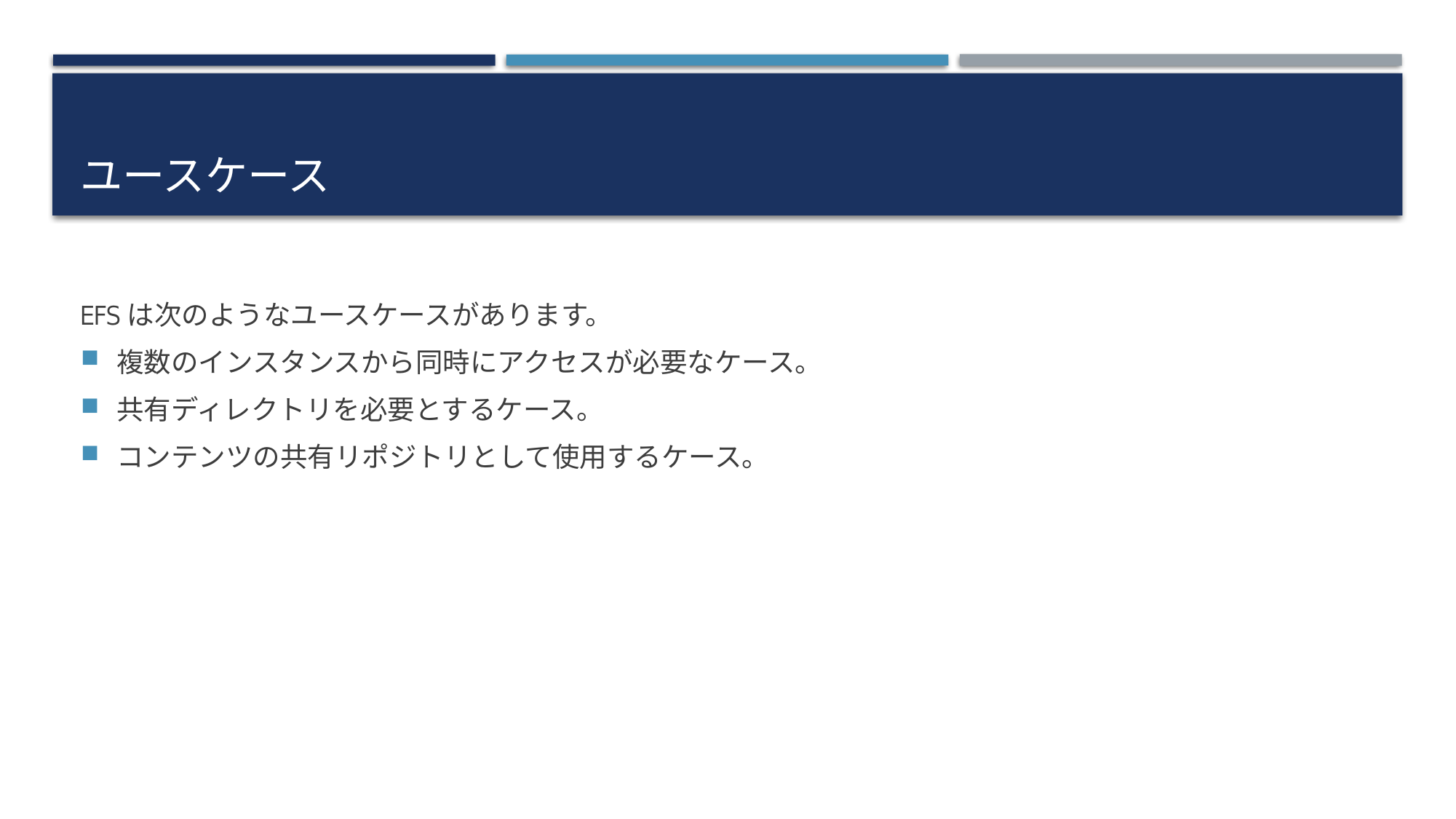

# ユースケース
EFSは次のようなユースケースがあります。
複数のインスタンスから同時にアクセスが必要なケース。
共有ディレクトリを必要とするケース。
コンテンツの共有リポジトリとして使用するケース。